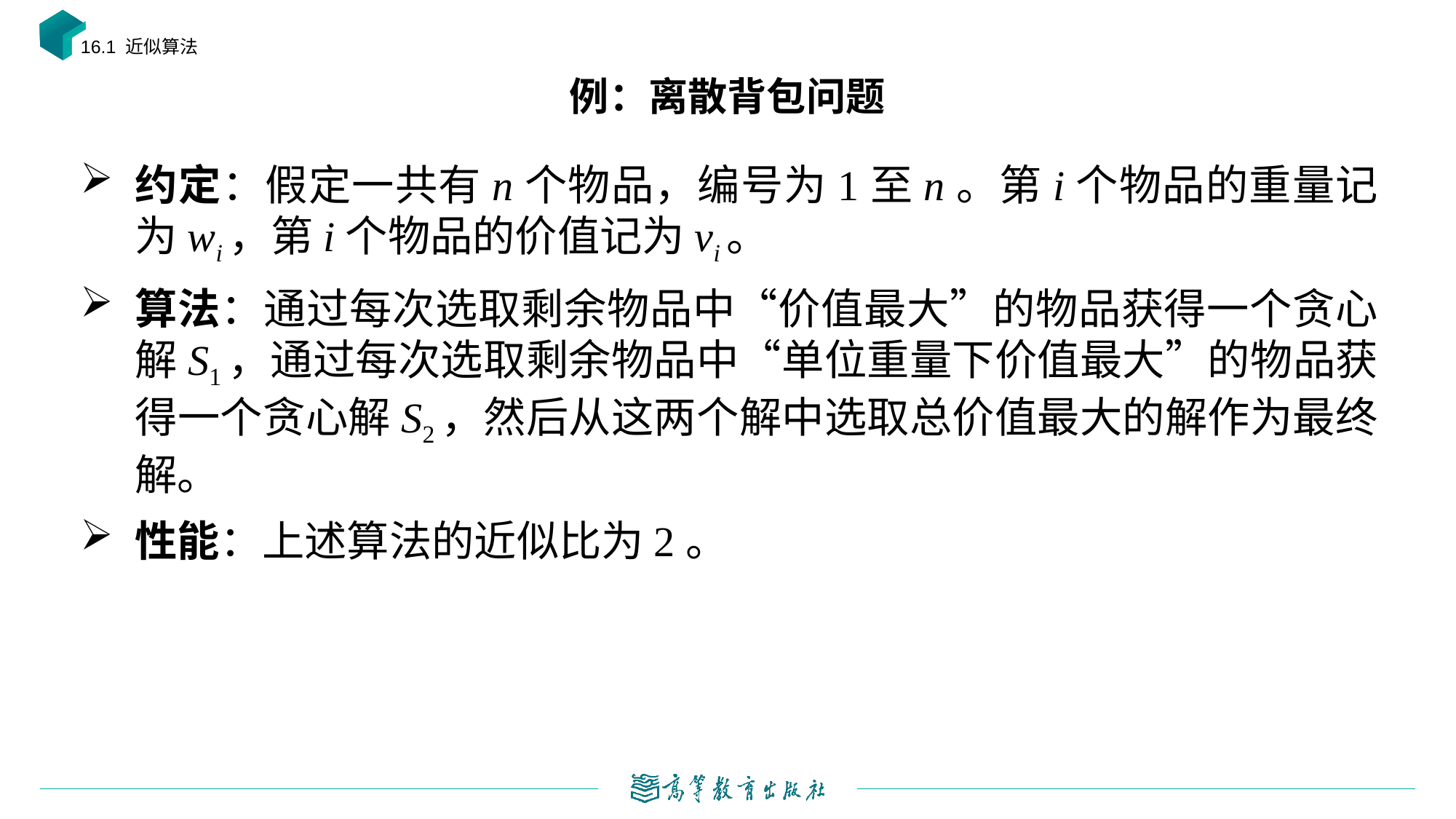

16.1 近似算法
# 例：离散背包问题
约定：假定一共有n个物品，编号为1至n。第i个物品的重量记为wi，第i个物品的价值记为vi。
算法：通过每次选取剩余物品中“价值最大”的物品获得一个贪心解S1，通过每次选取剩余物品中“单位重量下价值最大”的物品获得一个贪心解S2，然后从这两个解中选取总价值最大的解作为最终解。
性能：上述算法的近似比为2。